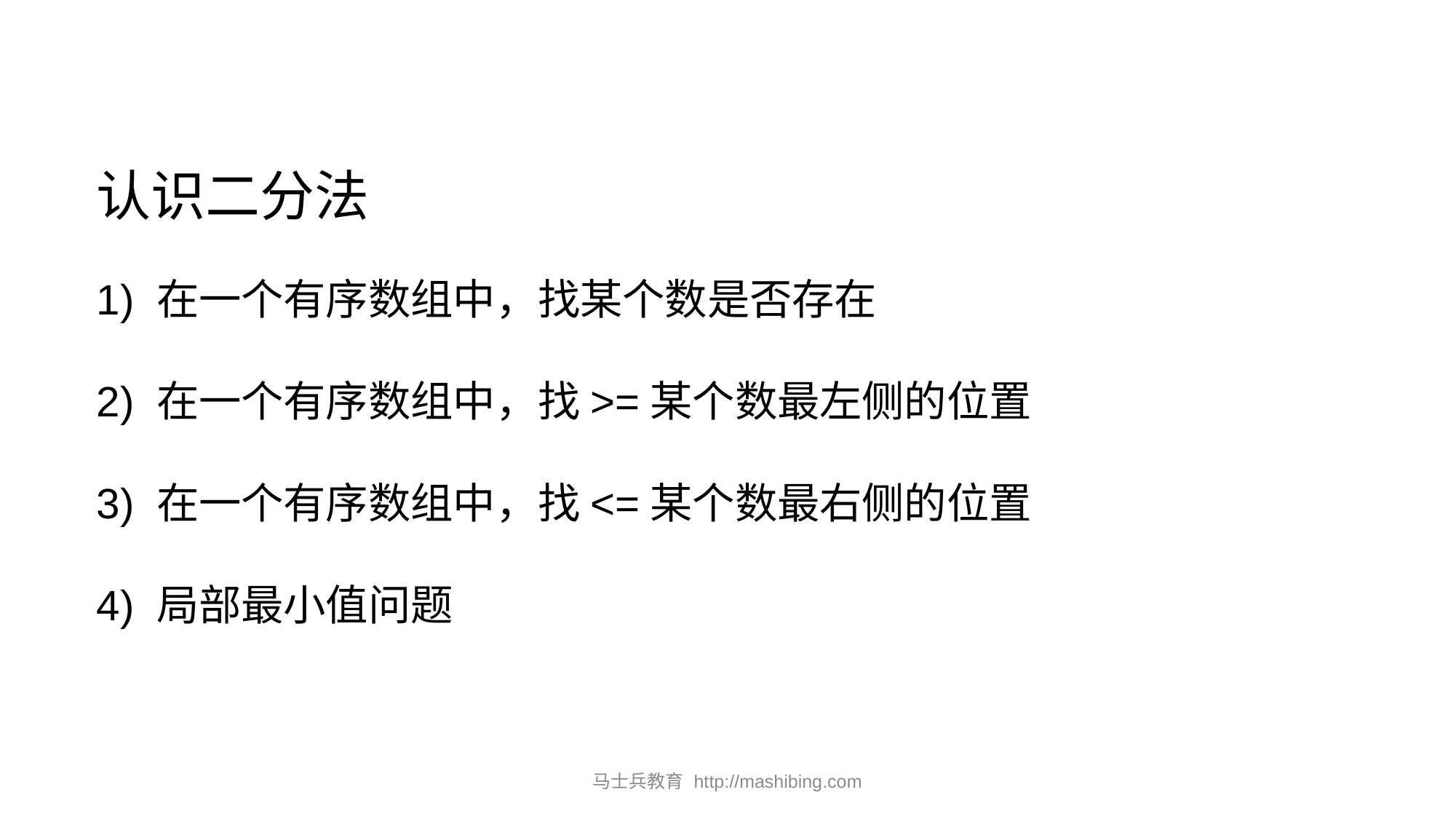

# 认识二分法
1) 在一个有序数组中，找某个数是否存在

2) 在一个有序数组中，找>=某个数最左侧的位置

3) 在一个有序数组中，找<=某个数最右侧的位置

4) 局部最小值问题

马士兵教育 http://mashibing.com